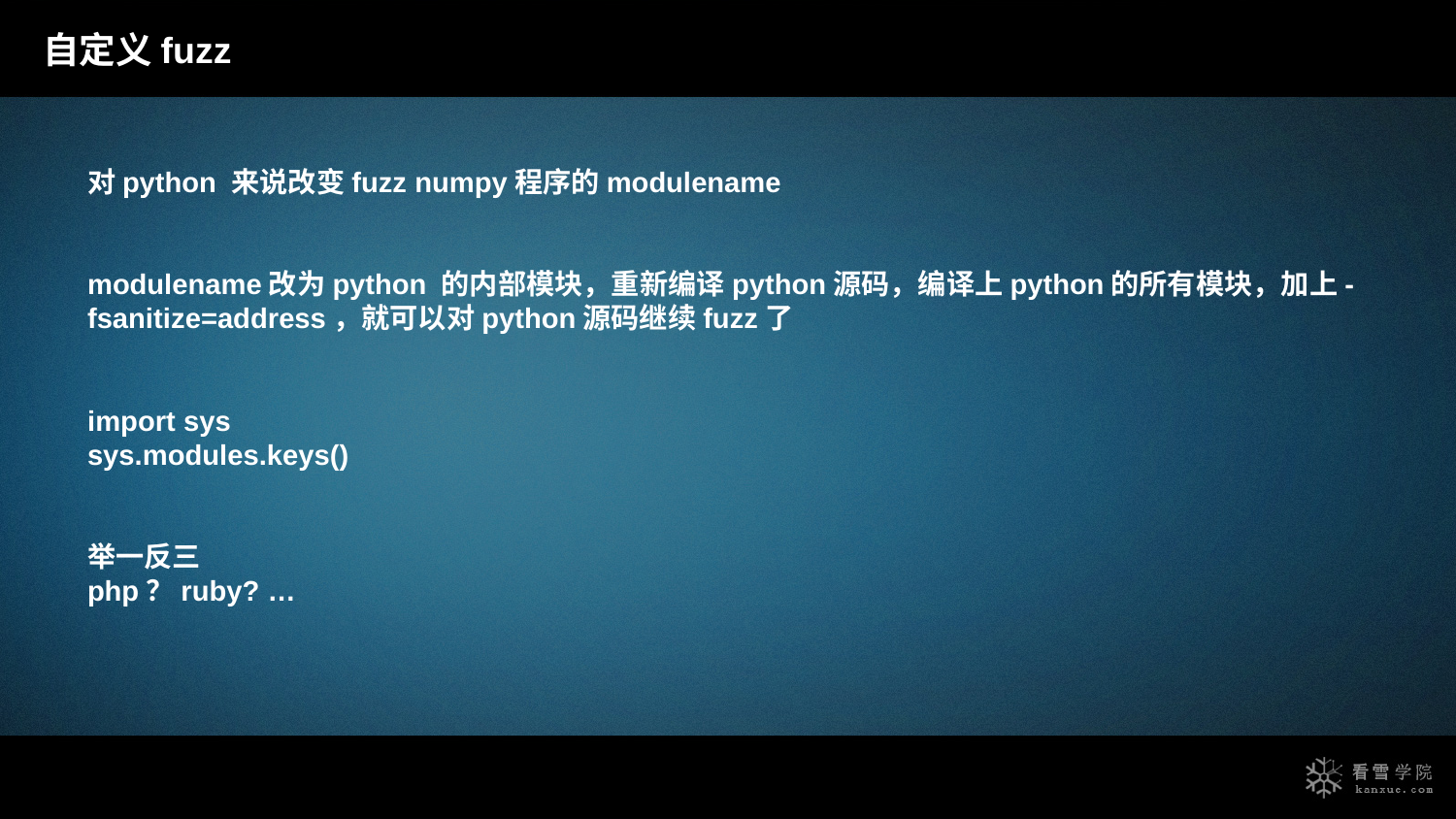

自定义fuzz
对python 来说改变fuzz numpy程序的modulename

modulename改为python 的内部模块，重新编译python源码，编译上python的所有模块，加上-fsanitize=address，就可以对python源码继续fuzz了

import sys
sys.modules.keys()

举一反三
php？ruby? …